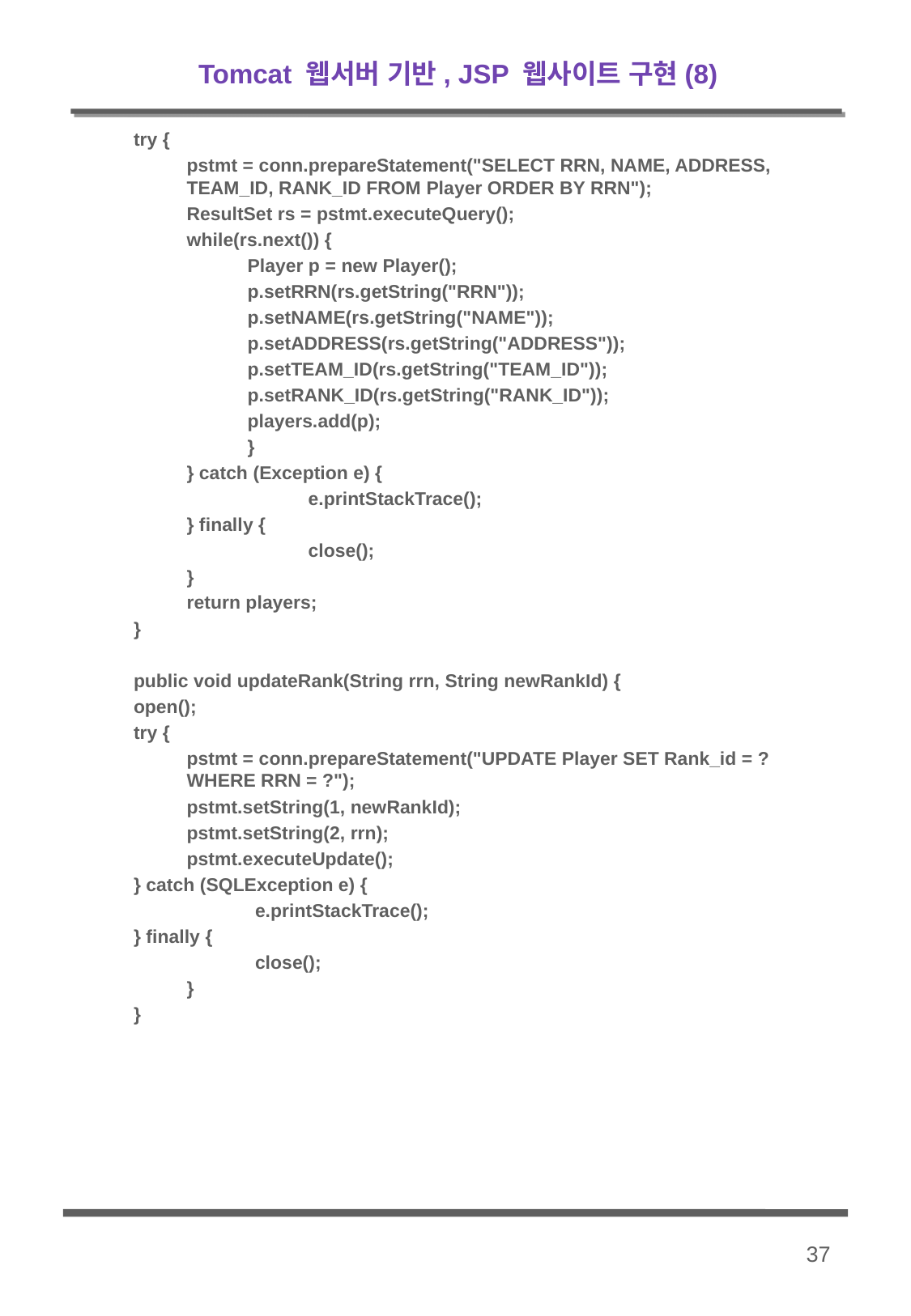

# Tomcat 웹서버 기반, JSP 웹사이트 구현(8)
try {
pstmt = conn.prepareStatement("SELECT RRN, NAME, ADDRESS, TEAM_ID, RANK_ID FROM Player ORDER BY RRN");
ResultSet rs = pstmt.executeQuery();
while(rs.next()) {
Player p = new Player();
p.setRRN(rs.getString("RRN"));
p.setNAME(rs.getString("NAME"));
p.setADDRESS(rs.getString("ADDRESS"));
p.setTEAM_ID(rs.getString("TEAM_ID"));
p.setRANK_ID(rs.getString("RANK_ID"));
players.add(p);
}
} catch (Exception e) {
	e.printStackTrace();
} finally {
	close();
}
return players;
}

public void updateRank(String rrn, String newRankId) {
open();
try {
pstmt = conn.prepareStatement("UPDATE Player SET Rank_id = ? WHERE RRN = ?");
pstmt.setString(1, newRankId);
pstmt.setString(2, rrn);
pstmt.executeUpdate();
} catch (SQLException e) {
	e.printStackTrace();
} finally {
	close();
}
}

37